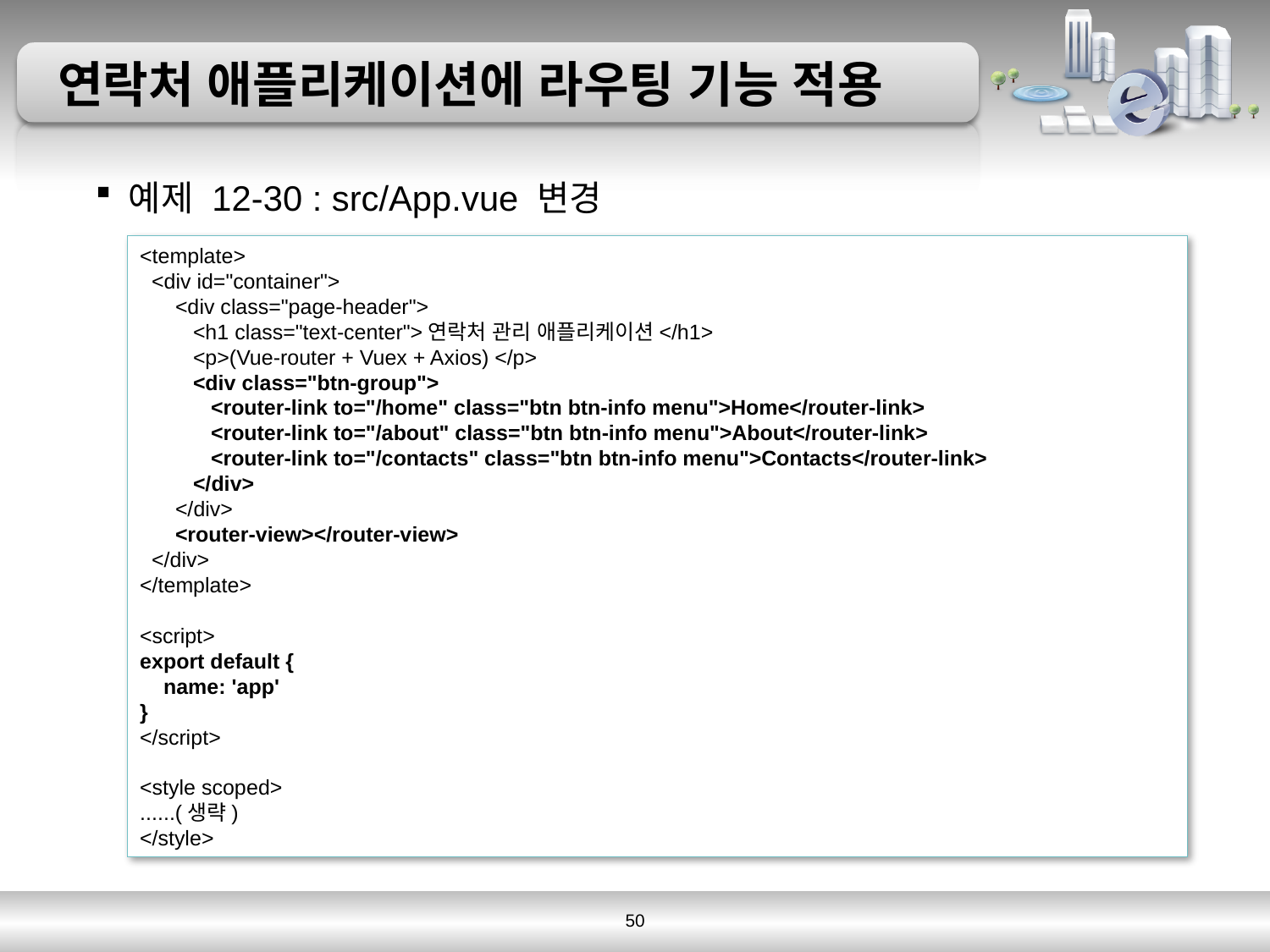

# 연락처 애플리케이션에 라우팅 기능 적용
예제 12-30 : src/App.vue 변경

<template>
  <div id="container">
      <div class="page-header">
         <h1 class="text-center">연락처 관리 애플리케이션</h1>
         <p>(Vue-router + Vuex + Axios) </p>
         <div class="btn-group">
            <router-link to="/home" class="btn btn-info menu">Home</router-link>
            <router-link to="/about" class="btn btn-info menu">About</router-link>
            <router-link to="/contacts" class="btn btn-info menu">Contacts</router-link>
         </div>
      </div>
      <router-view></router-view>
  </div>
</template>

<script>
export default {
    name: 'app'
}
</script>

<style scoped>
......(생략)
</style>